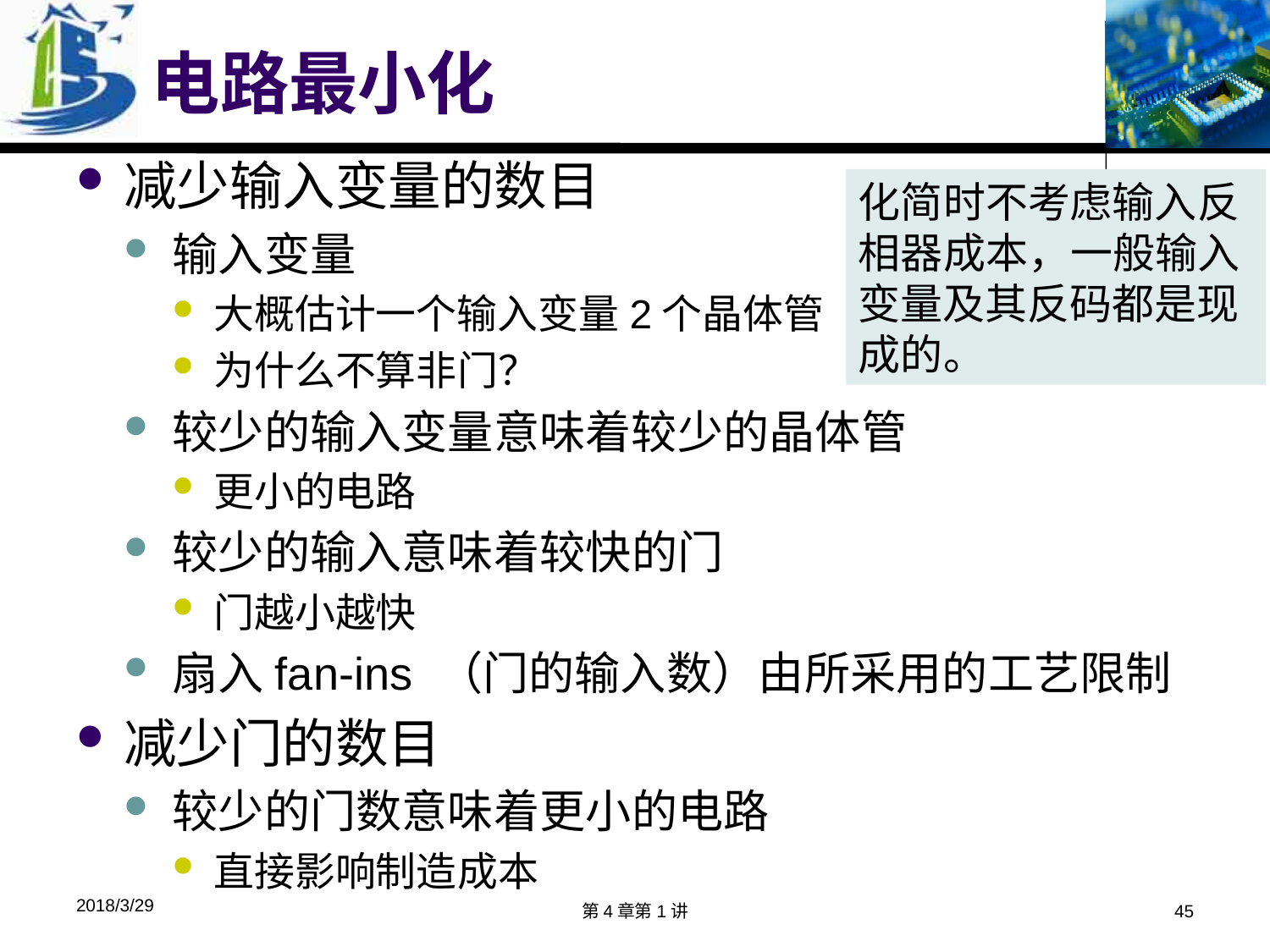

# 电路最小化
减少输入变量的数目
输入变量
大概估计一个输入变量2个晶体管
为什么不算非门？
较少的输入变量意味着较少的晶体管
更小的电路
较少的输入意味着较快的门
门越小越快
扇入fan-ins （门的输入数）由所采用的工艺限制
减少门的数目
较少的门数意味着更小的电路
直接影响制造成本

化简时不考虑输入反相器成本，一般输入变量及其反码都是现成的。
2018/3/29
第4章第1讲
45